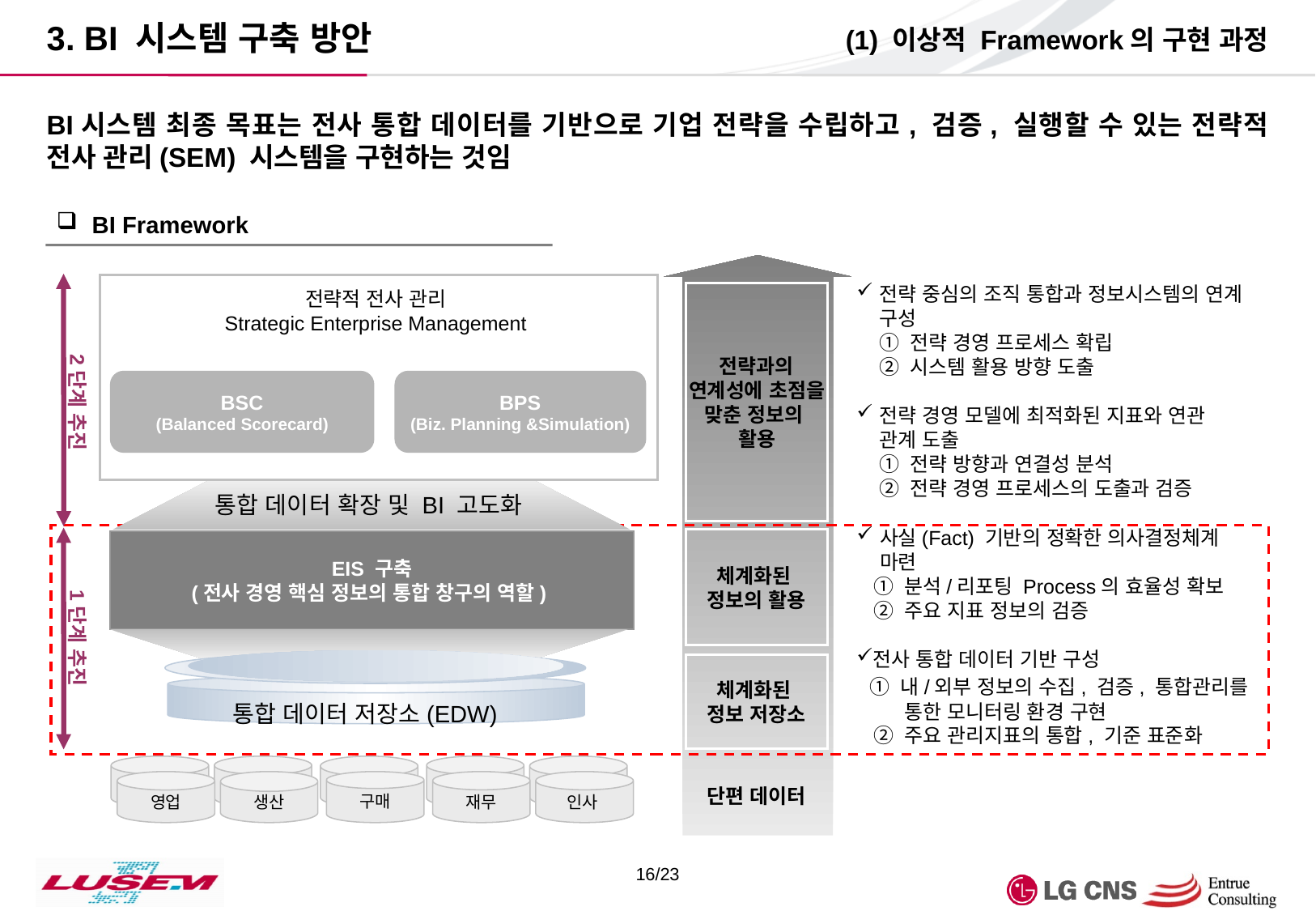

(1) 이상적 Framework의 구현 과정
3. BI 시스템 구축 방안
BI시스템 최종 목표는 전사 통합 데이터를 기반으로 기업 전략을 수립하고, 검증, 실행할 수 있는 전략적 전사 관리(SEM) 시스템을 구현하는 것임
 BI Framework

전략 중심의 조직 통합과 정보시스템의 연계 구성
    ① 전략 경영 프로세스 확립
    ② 시스템 활용 방향 도출

전략 경영 모델에 최적화된 지표와 연관 관계 도출
    ① 전략 방향과 연결성 분석
    ② 전략 경영 프로세스의 도출과 검증

전략적 전사 관리
Strategic Enterprise Management
전략과의 연계성에 초점을
맞춘 정보의
활용
BSC
(Balanced Scorecard)
BPS
(Biz. Planning &Simulation)
2단계 추진

통합 데이터 확장 및 BI 고도화
사실(Fact) 기반의 정확한 의사결정체계 마련
   ① 분석/리포팅 Process의 효율성 확보
   ② 주요 지표 정보의 검증

전사 통합 데이터 기반 구성
  ① 내/외부 정보의 수집, 검증, 통합관리를 통한 모니터링 환경 구현
   ② 주요 관리지표의 통합, 기준 표준화

체계화된
정보의 활용
EIS 구축
(전사 경영 핵심 정보의 통합 창구의 역할)
1단계 추진

통합 데이터 저장소(EDW)
체계화된
정보 저장소
영업
생산
구매
회계
인사
단편 데이터
영업
생산
구매
재무
인사
16/23